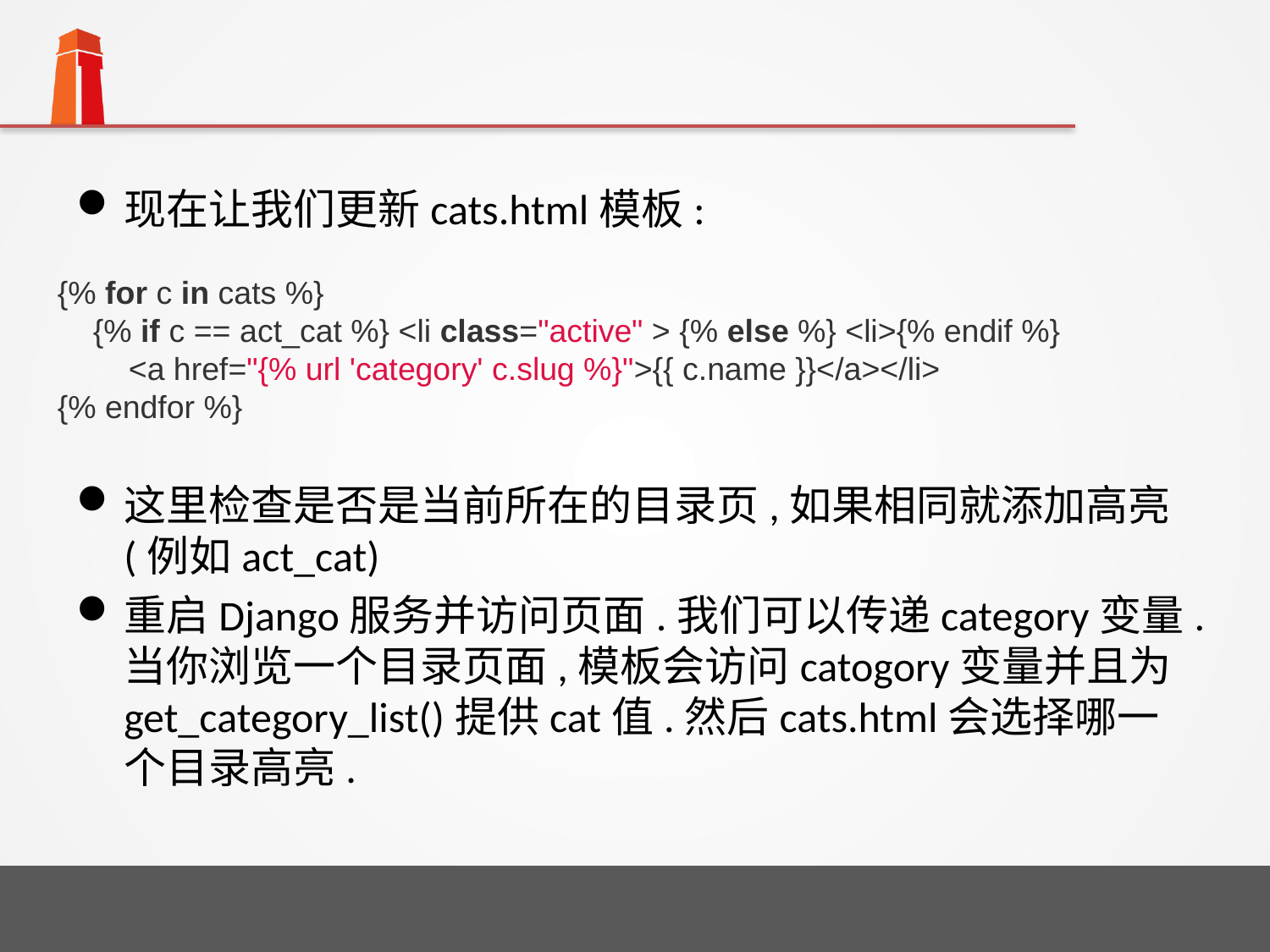

#
现在让我们更新cats.html模板:

这里检查是否是当前所在的目录页,如果相同就添加高亮(例如act_cat)
重启Django服务并访问页面.我们可以传递category变量.当你浏览一个目录页面,模板会访问catogory变量并且为get_category_list()提供cat值.然后cats.html会选择哪一个目录高亮.
{% for c in cats %}
    {% if c == act_cat %} <li class="active" > {% else %} <li>{% endif %}
        <a href="{% url 'category' c.slug %}">{{ c.name }}</a></li>
{% endfor %}